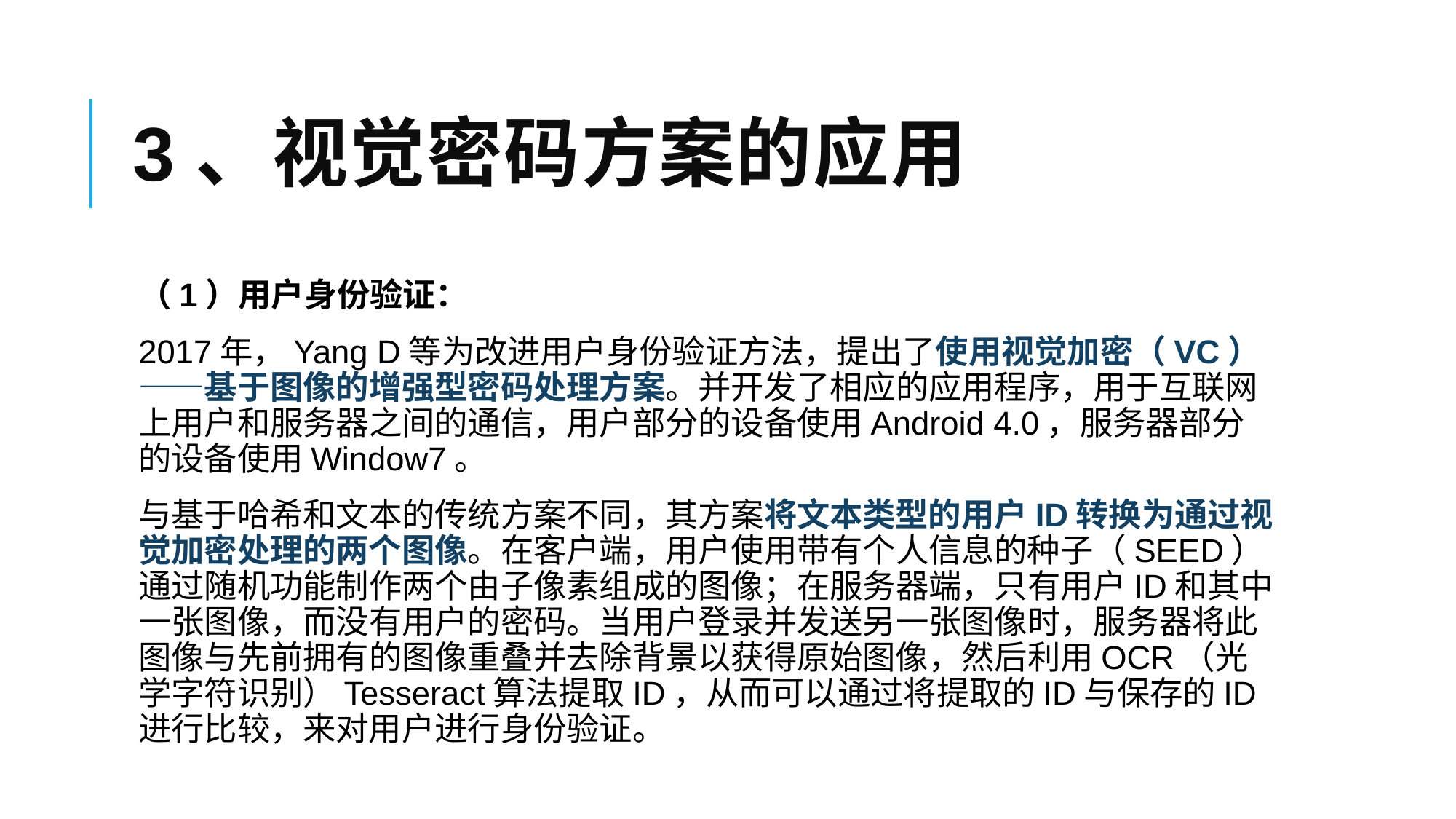

# 3、视觉密码方案的应用
（1）用户身份验证：
2017年，Yang D等为改进用户身份验证方法，提出了使用视觉加密（VC）——基于图像的增强型密码处理方案。并开发了相应的应用程序，用于互联网上用户和服务器之间的通信，用户部分的设备使用Android 4.0，服务器部分的设备使用Window7。
与基于哈希和文本的传统方案不同，其方案将文本类型的用户ID转换为通过视觉加密处理的两个图像。在客户端，用户使用带有个人信息的种子（SEED）通过随机功能制作两个由子像素组成的图像；在服务器端，只有用户ID和其中一张图像，而没有用户的密码。当用户登录并发送另一张图像时，服务器将此图像与先前拥有的图像重叠并去除背景以获得原始图像，然后利用OCR（光学字符识别）Tesseract算法提取ID，从而可以通过将提取的ID与保存的ID进行比较，来对用户进行身份验证。